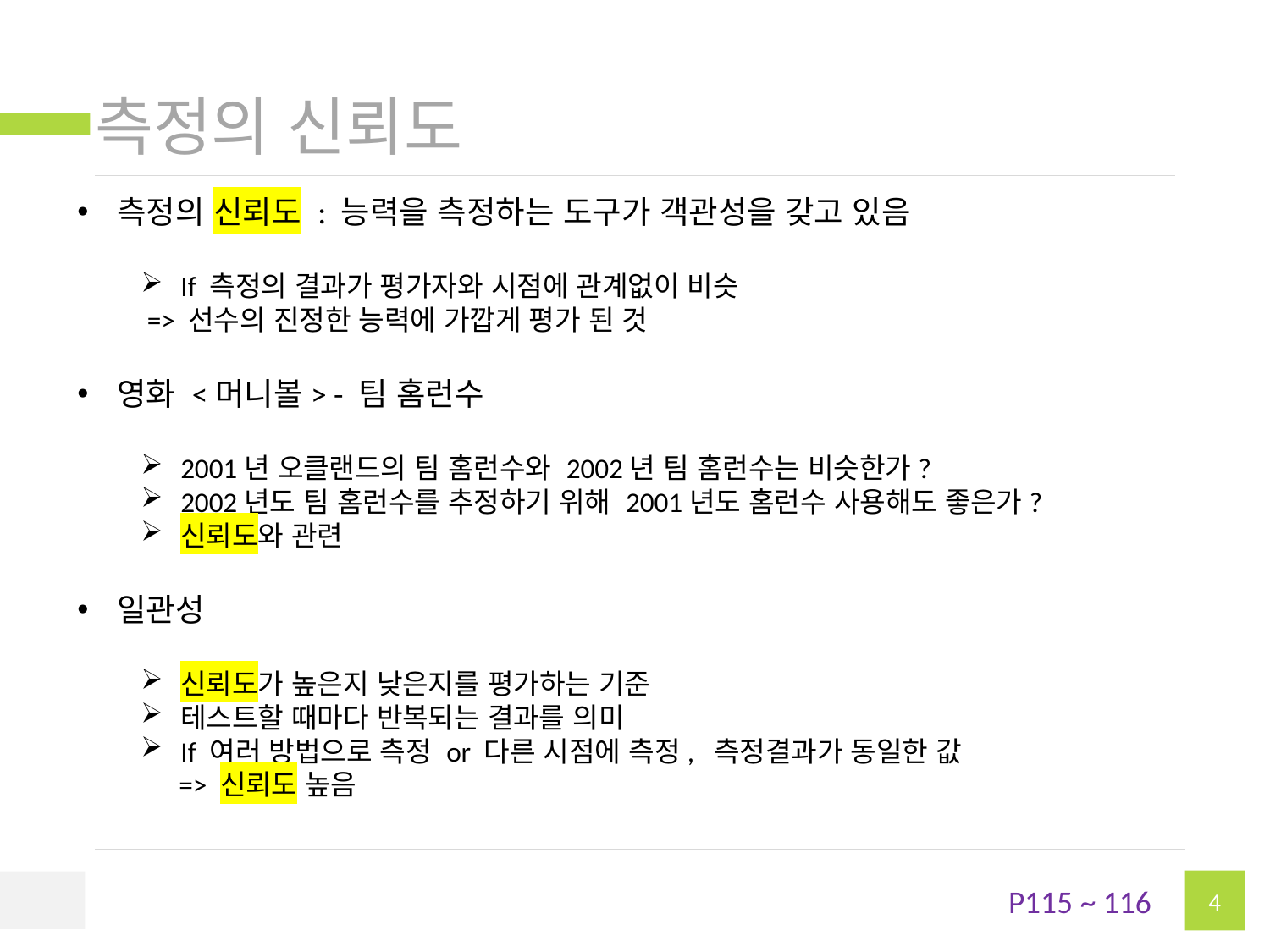

# 측정의 신뢰도
측정의 신뢰도 : 능력을 측정하는 도구가 객관성을 갖고 있음

If 측정의 결과가 평가자와 시점에 관계없이 비슷
 => 선수의 진정한 능력에 가깝게 평가 된 것

영화 <머니볼> - 팀 홈런수

2001년 오클랜드의 팀 홈런수와 2002년 팀 홈런수는 비슷한가?
2002년도 팀 홈런수를 추정하기 위해 2001년도 홈런수 사용해도 좋은가?
신뢰도와 관련

일관성

신뢰도가 높은지 낮은지를 평가하는 기준
테스트할 때마다 반복되는 결과를 의미
If 여러 방법으로 측정 or 다른 시점에 측정,  측정결과가 동일한 값
      => 신뢰도 높음

P115 ~ 116